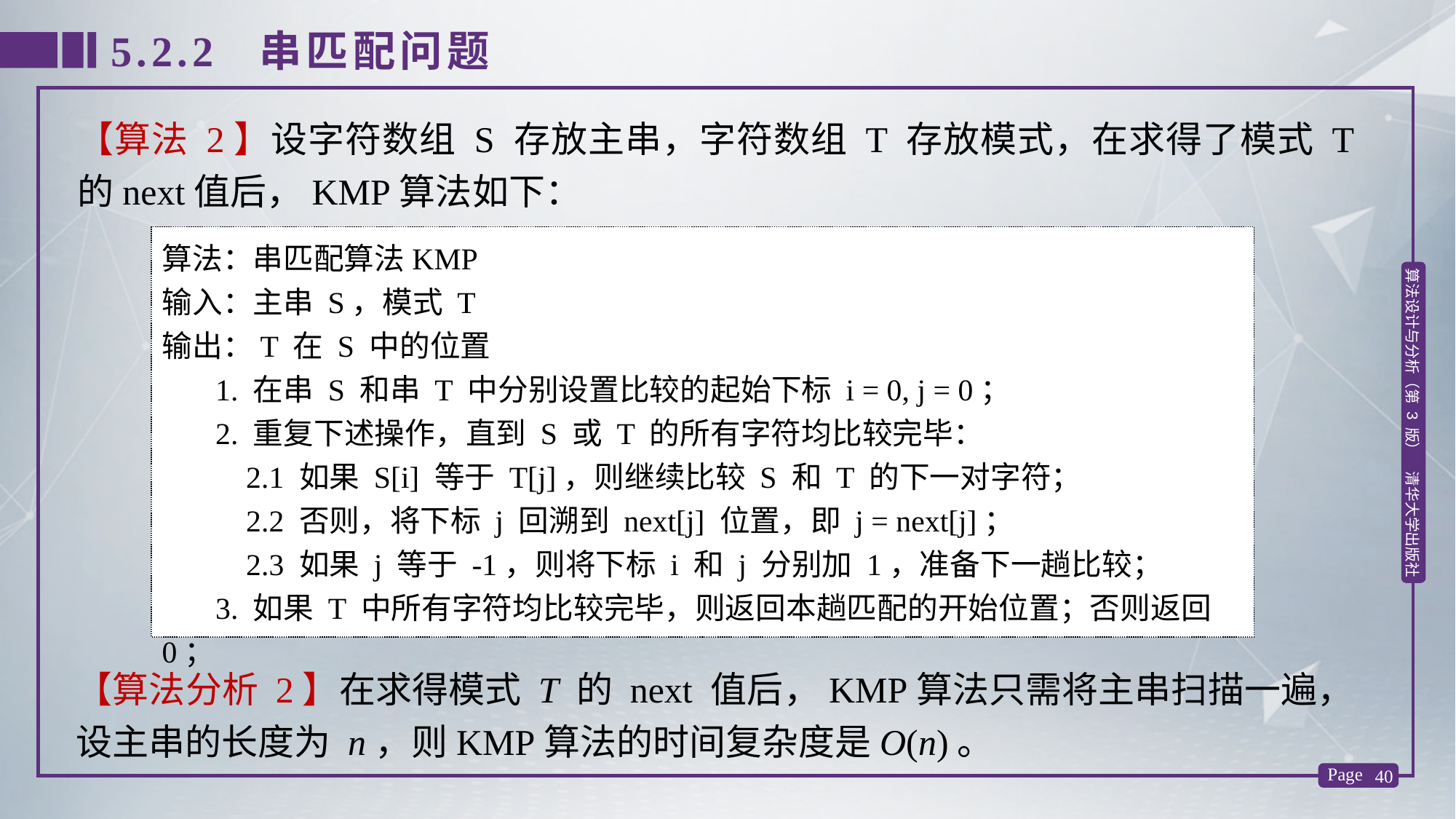

5.2.2  串匹配问题
【算法 2】设字符数组 S 存放主串，字符数组 T 存放模式，在求得了模式 T 的next值后，KMP算法如下：
算法：串匹配算法KMP
输入：主串 S，模式 T
输出：T 在 S 中的位置
       1. 在串 S 和串 T 中分别设置比较的起始下标 i = 0, j = 0；
       2. 重复下述操作，直到 S 或 T 的所有字符均比较完毕：
           2.1 如果 S[i] 等于 T[j]，则继续比较 S 和 T 的下一对字符；
           2.2 否则，将下标 j 回溯到 next[j] 位置，即 j = next[j]；
           2.3 如果 j 等于 -1，则将下标 i 和 j 分别加 1，准备下一趟比较；
       3. 如果 T 中所有字符均比较完毕，则返回本趟匹配的开始位置；否则返回0；
【算法分析 2】在求得模式 T 的 next 值后，KMP算法只需将主串扫描一遍，设主串的长度为 n，则KMP算法的时间复杂度是O(n)。